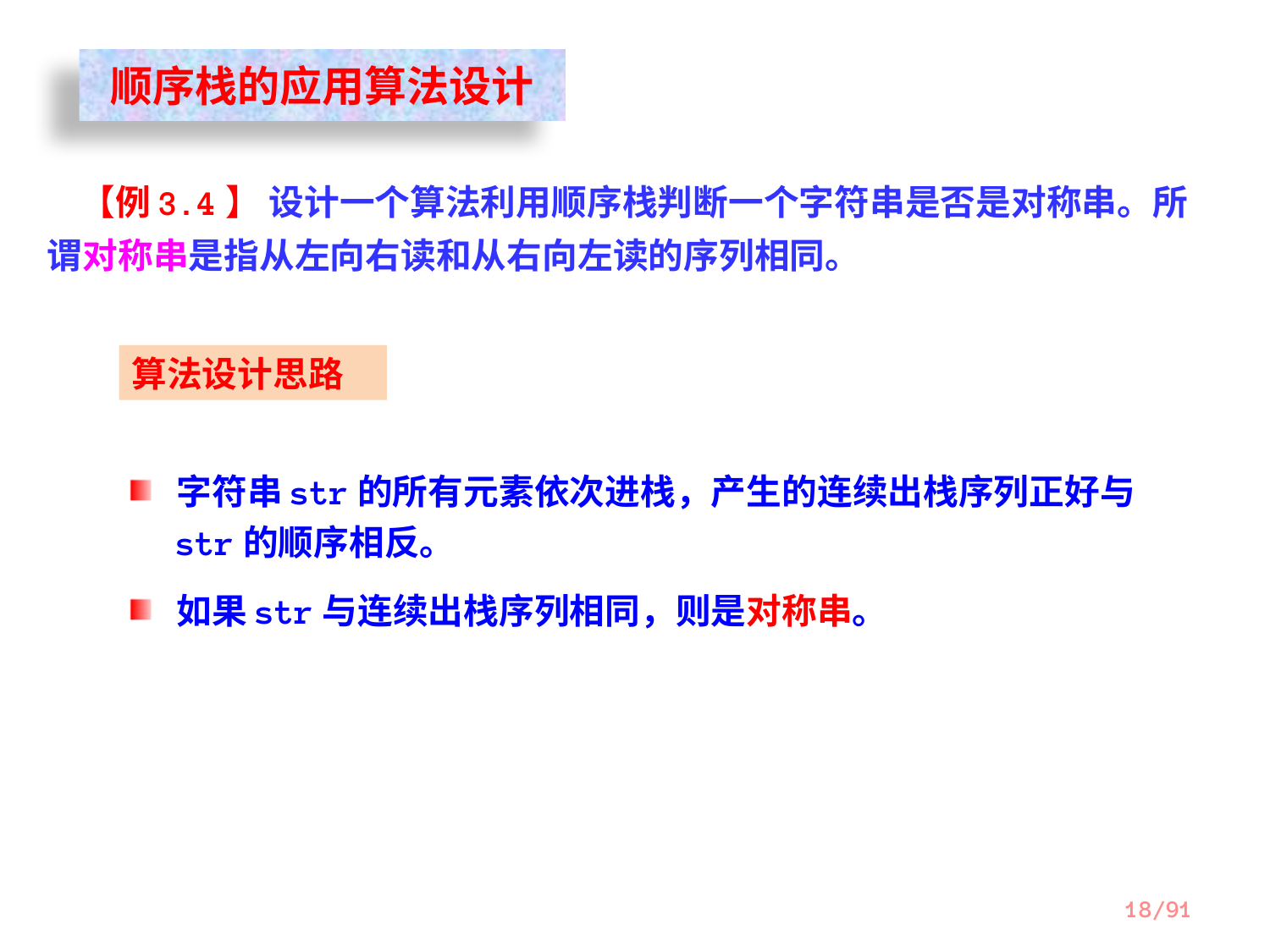

顺序栈的应用算法设计
   【例3.4】 设计一个算法利用顺序栈判断一个字符串是否是对称串。所谓对称串是指从左向右读和从右向左读的序列相同。
算法设计思路
字符串str的所有元素依次进栈，产生的连续出栈序列正好与str的顺序相反。
如果str与连续出栈序列相同，则是对称串。
18/91